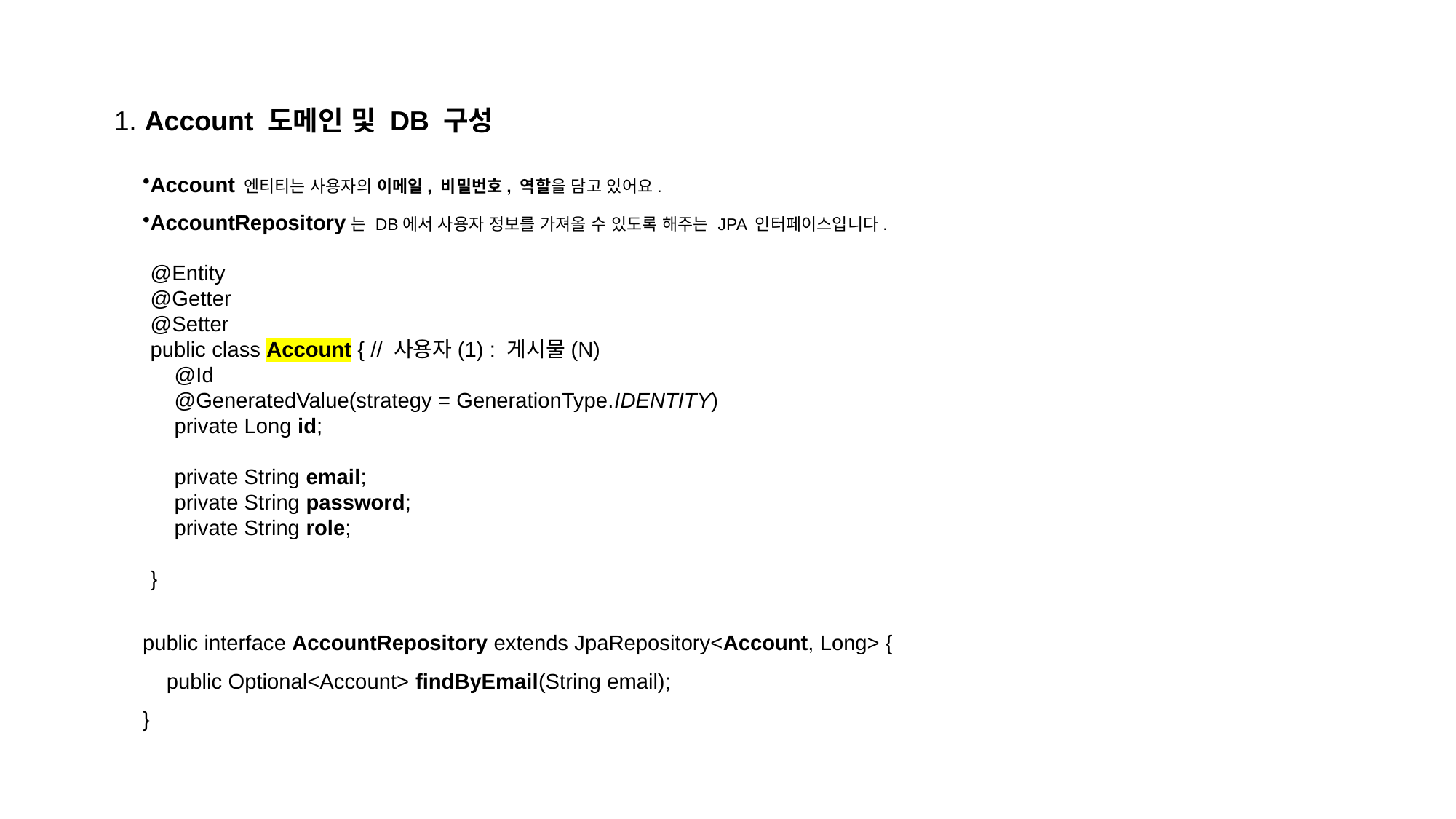

1. Account 도메인 및 DB 구성
Account 엔티티는 사용자의 이메일, 비밀번호, 역할을 담고 있어요.
AccountRepository는 DB에서 사용자 정보를 가져올 수 있도록 해주는 JPA 인터페이스입니다.
@Entity
@Getter
@Setter
public class Account { // 사용자(1) : 게시물(N)
    @Id
    @GeneratedValue(strategy = GenerationType.IDENTITY)
    private Long id;
    private String email;
    private String password;
    private String role;
}
public interface AccountRepository extends JpaRepository<Account, Long> {
    public Optional<Account> findByEmail(String email);
}